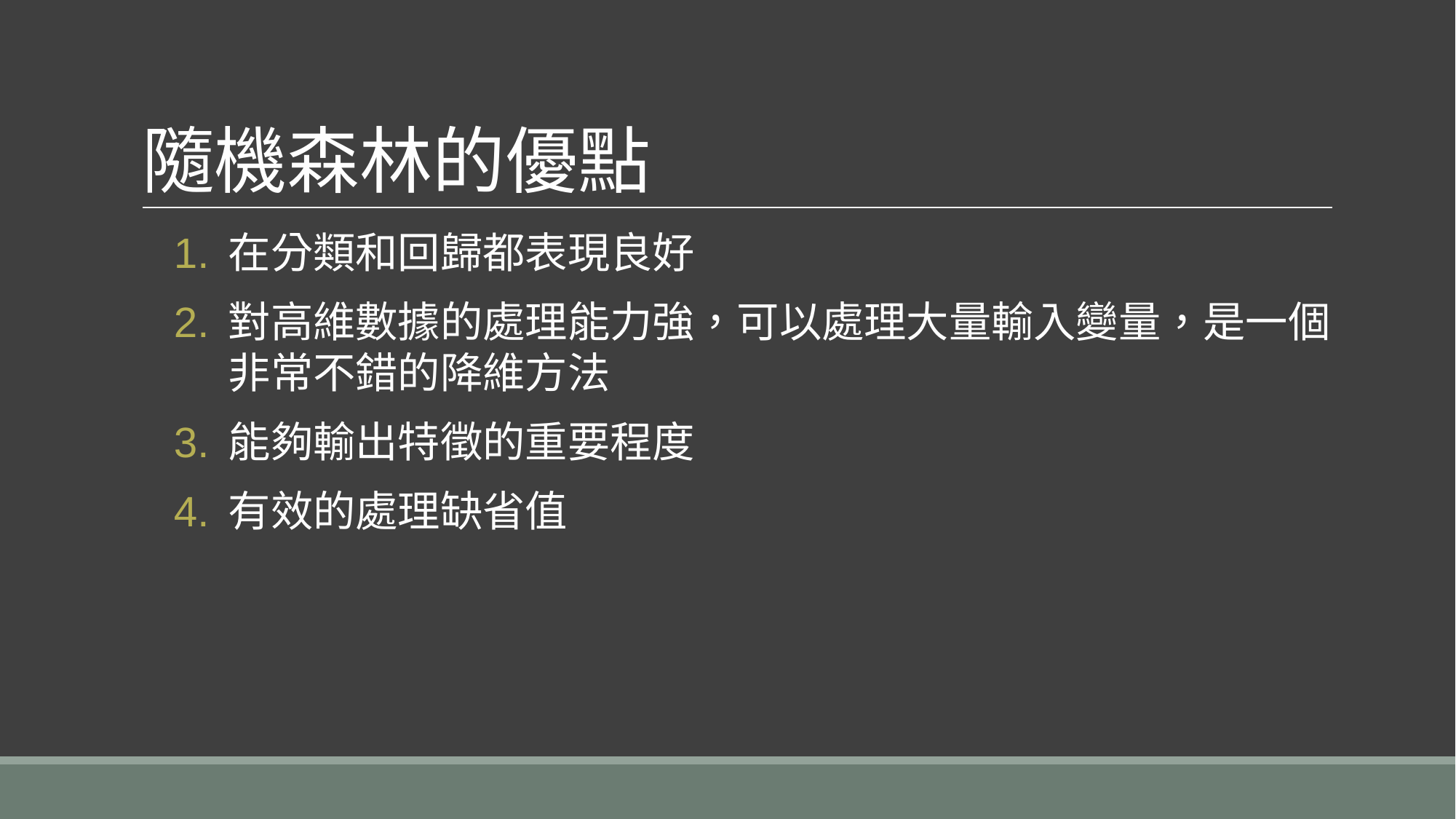

# 隨機森林的優點
在分類和回歸都表現良好
對高維數據的處理能力強，可以處理大量輸入變量，是一個非常不錯的降維方法
能夠輸出特徵的重要程度
有效的處理缺省值